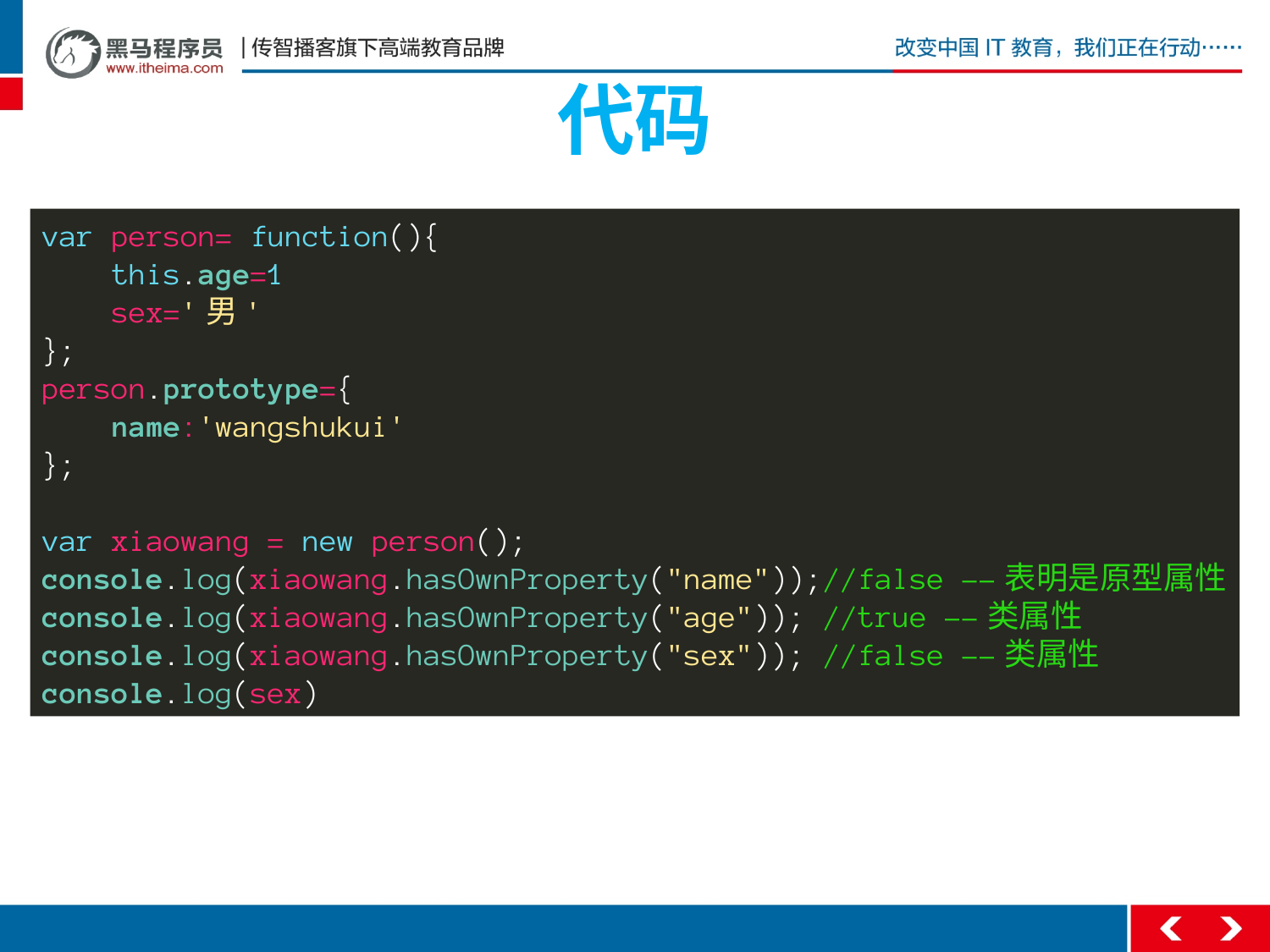

# 代码
var person= function(){
    this.age=1
    sex='男'
};
person.prototype={
    name:'wangshukui'
};
var xiaowang = new person();
console.log(xiaowang.hasOwnProperty("name"));//false --表明是原型属性
console.log(xiaowang.hasOwnProperty("age")); //true --类属性
console.log(xiaowang.hasOwnProperty("sex")); //false --类属性
console.log(sex)